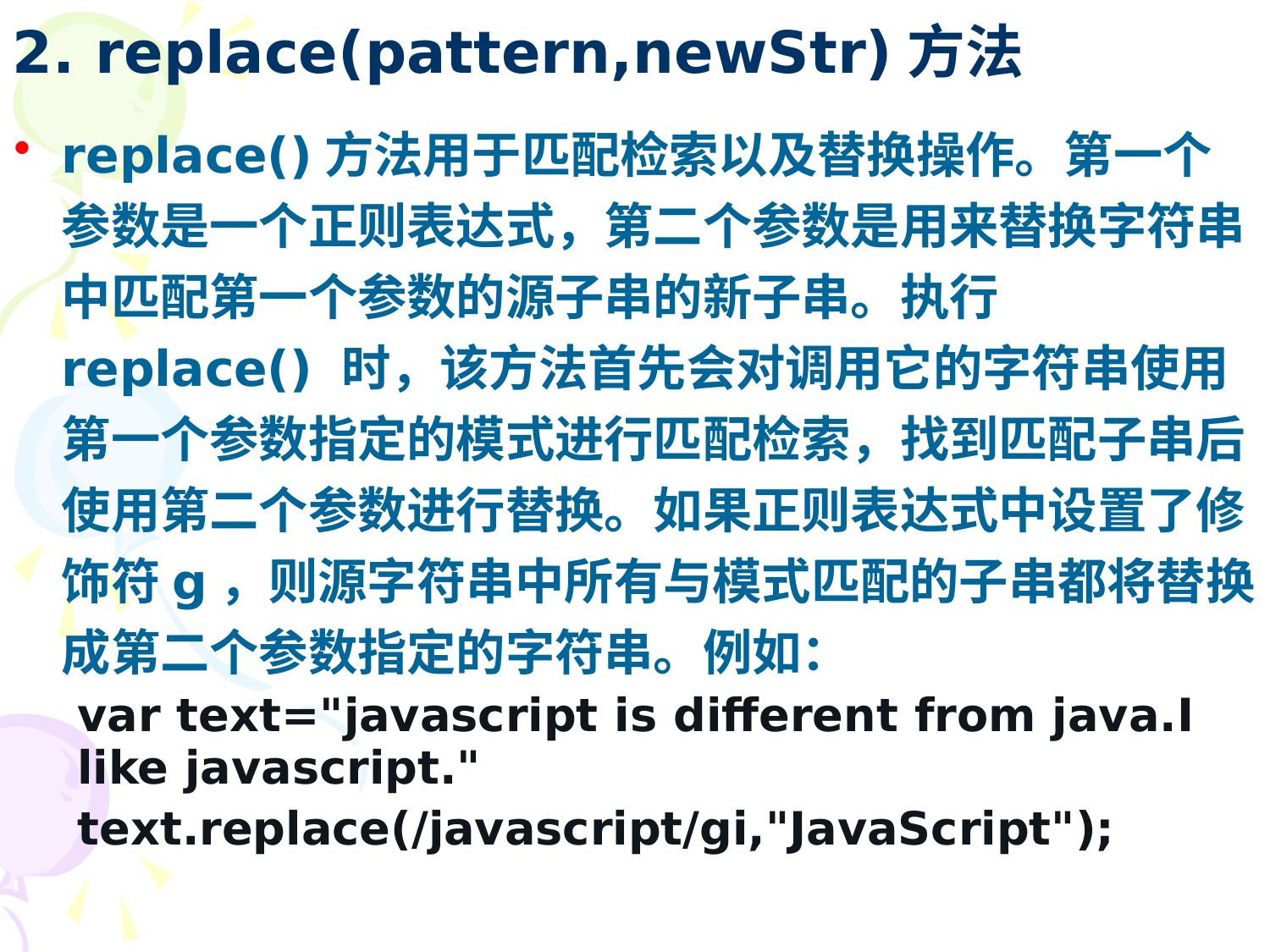

# 2. replace(pattern,newStr)方法
replace()方法用于匹配检索以及替换操作。第一个参数是一个正则表达式，第二个参数是用来替换字符串中匹配第一个参数的源子串的新子串。执行replace() 时，该方法首先会对调用它的字符串使用第一个参数指定的模式进行匹配检索，找到匹配子串后使用第二个参数进行替换。如果正则表达式中设置了修饰符g，则源字符串中所有与模式匹配的子串都将替换成第二个参数指定的字符串。例如：
var text="javascript is different from java.I like javascript."
text.replace(/javascript/gi,"JavaScript");